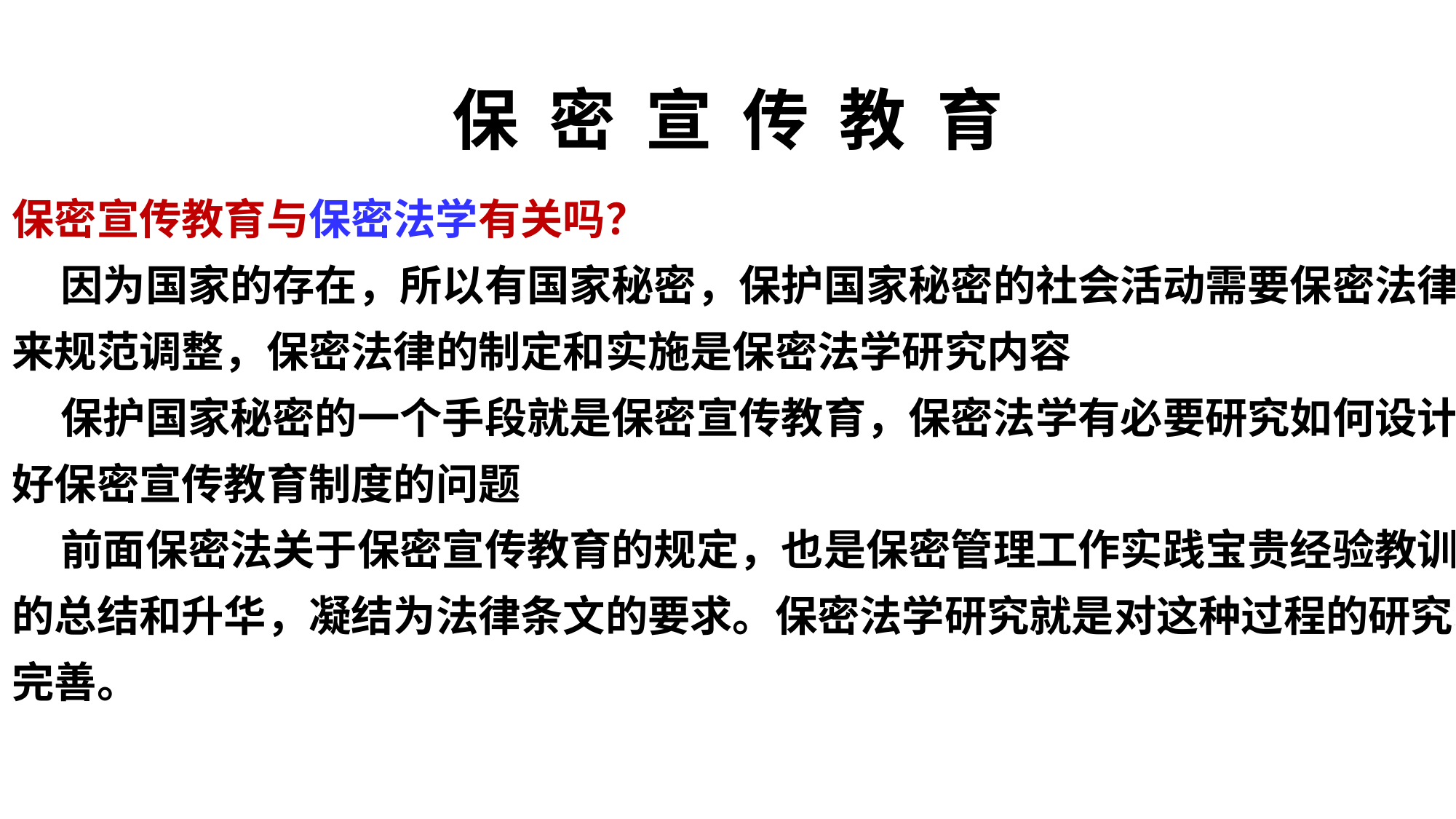

# 保  密  宣  传  教  育
保密宣传教育与保密法学有关吗？
    因为国家的存在，所以有国家秘密，保护国家秘密的社会活动需要保密法律来规范调整，保密法律的制定和实施是保密法学研究内容
    保护国家秘密的一个手段就是保密宣传教育，保密法学有必要研究如何设计好保密宣传教育制度的问题
    前面保密法关于保密宣传教育的规定，也是保密管理工作实践宝贵经验教训的总结和升华，凝结为法律条文的要求。保密法学研究就是对这种过程的研究、完善。